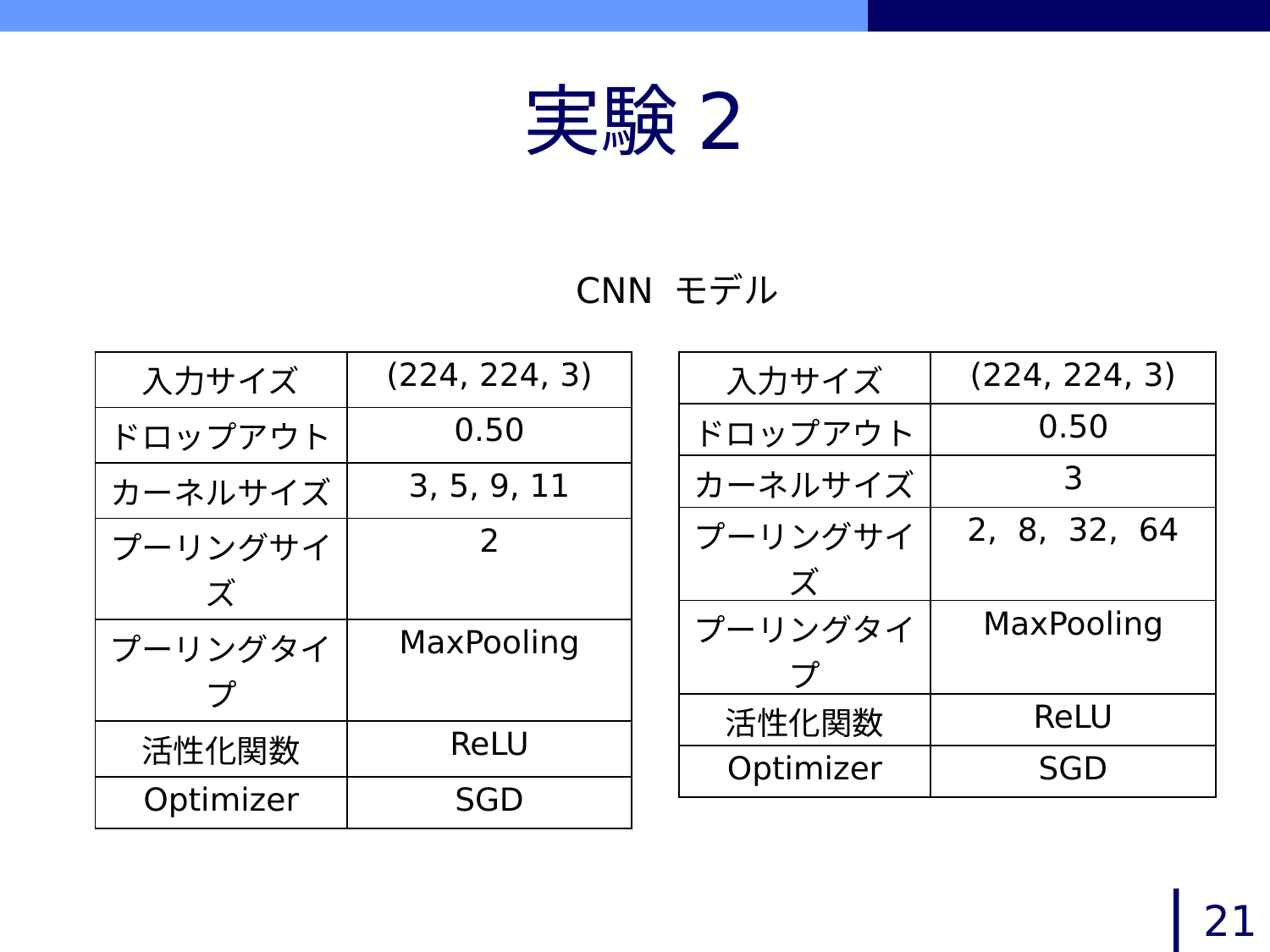

# 実験2
CNN モデル
| 入力サイズ | (224, 224, 3) |
| --- | --- |
| ドロップアウト | 0.50 |
| カーネルサイズ | 3, 5, 9, 11 |
| プーリングサイズ | 2 |
| プーリングタイプ | MaxPooling |
| 活性化関数 | ReLU |
| Optimizer | SGD |
| 入力サイズ | (224, 224, 3) |
| --- | --- |
| ドロップアウト | 0.50 |
| カーネルサイズ | 3 |
| プーリングサイズ | 2, 8, 32, 64 |
| プーリングタイプ | MaxPooling |
| 活性化関数 | ReLU |
| Optimizer | SGD |
21